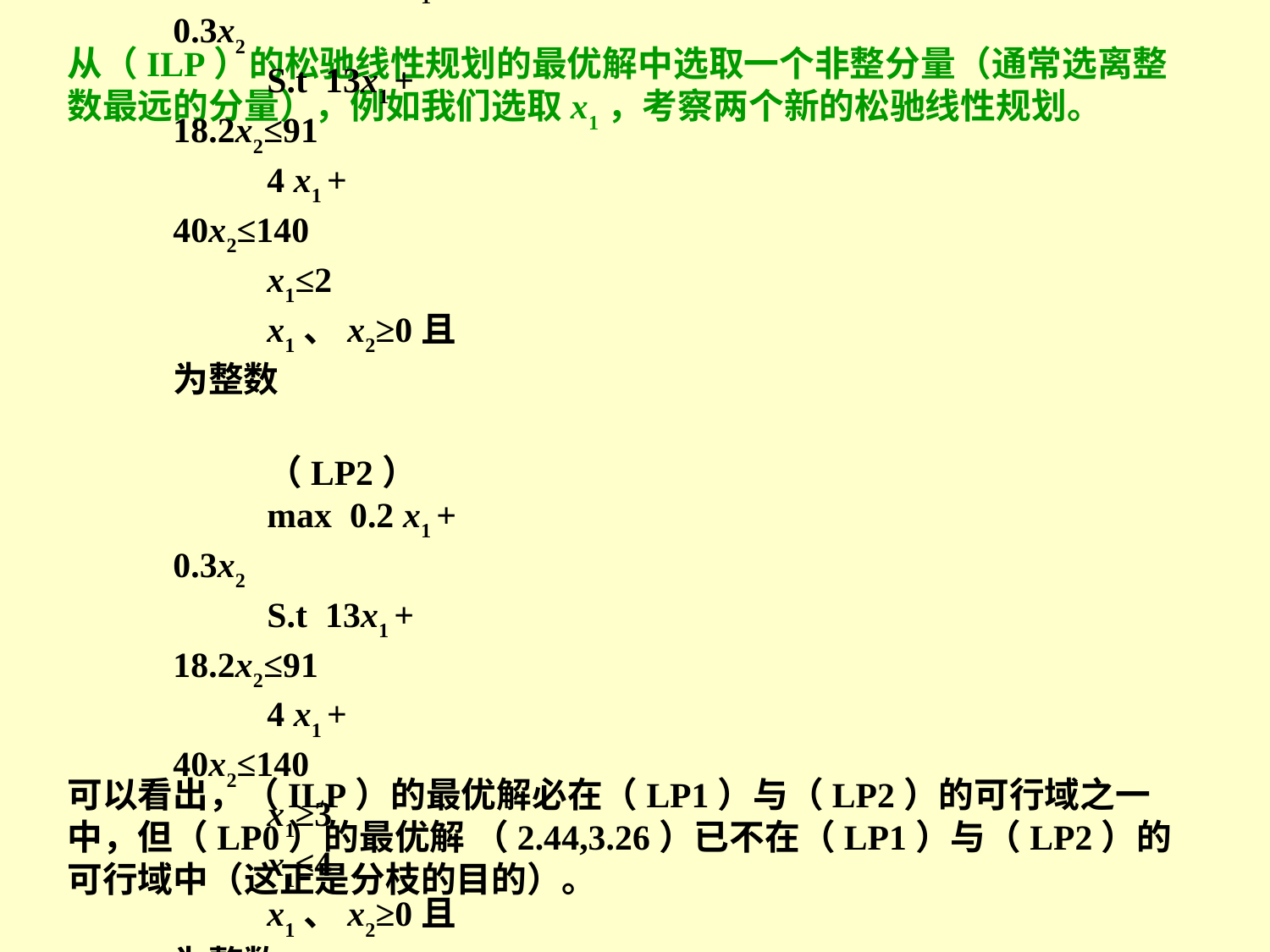

从（ILP）的松驰线性规划的最优解中选取一个非整分量（通常选离整数最远的分量），例如我们选取x1，考察两个新的松驰线性规划。
（LP1）
max  0.2 x1 + 0.3x2
S.t  13x1 + 18.2x2≤91
4 x1 + 40x2≤140
x1≤2
x1、x2≥0且为整数

（LP2）
max  0.2 x1 + 0.3x2
S.t  13x1 + 18.2x2≤91
4 x1 + 40x2≤140
x1≥3
x1≤4
x1、x2≥0且为整数
可以看出，（ILP）的最优解必在（LP1）与（LP2）的可行域之一中，但（LP0）的最优解 （2.44,3.26）已不在（LP1）与（LP2）的可行域中（这正是分枝的目的）。